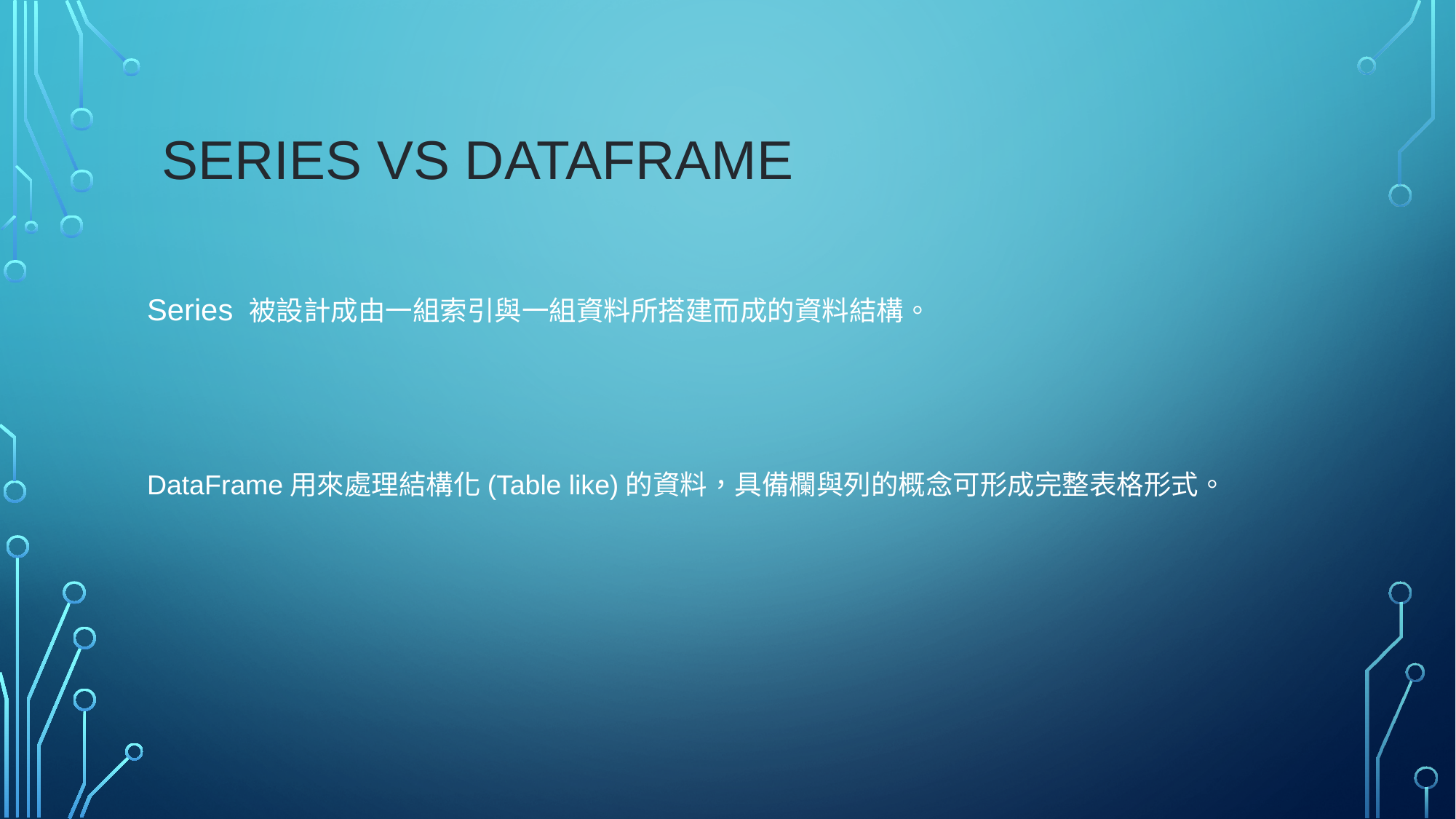

# Series vs dataframe
Series 被設計成由一組索引與一組資料所搭建而成的資料結構。
DataFrame用來處理結構化(Table like)的資料，具備欄與列的概念可形成完整表格形式。